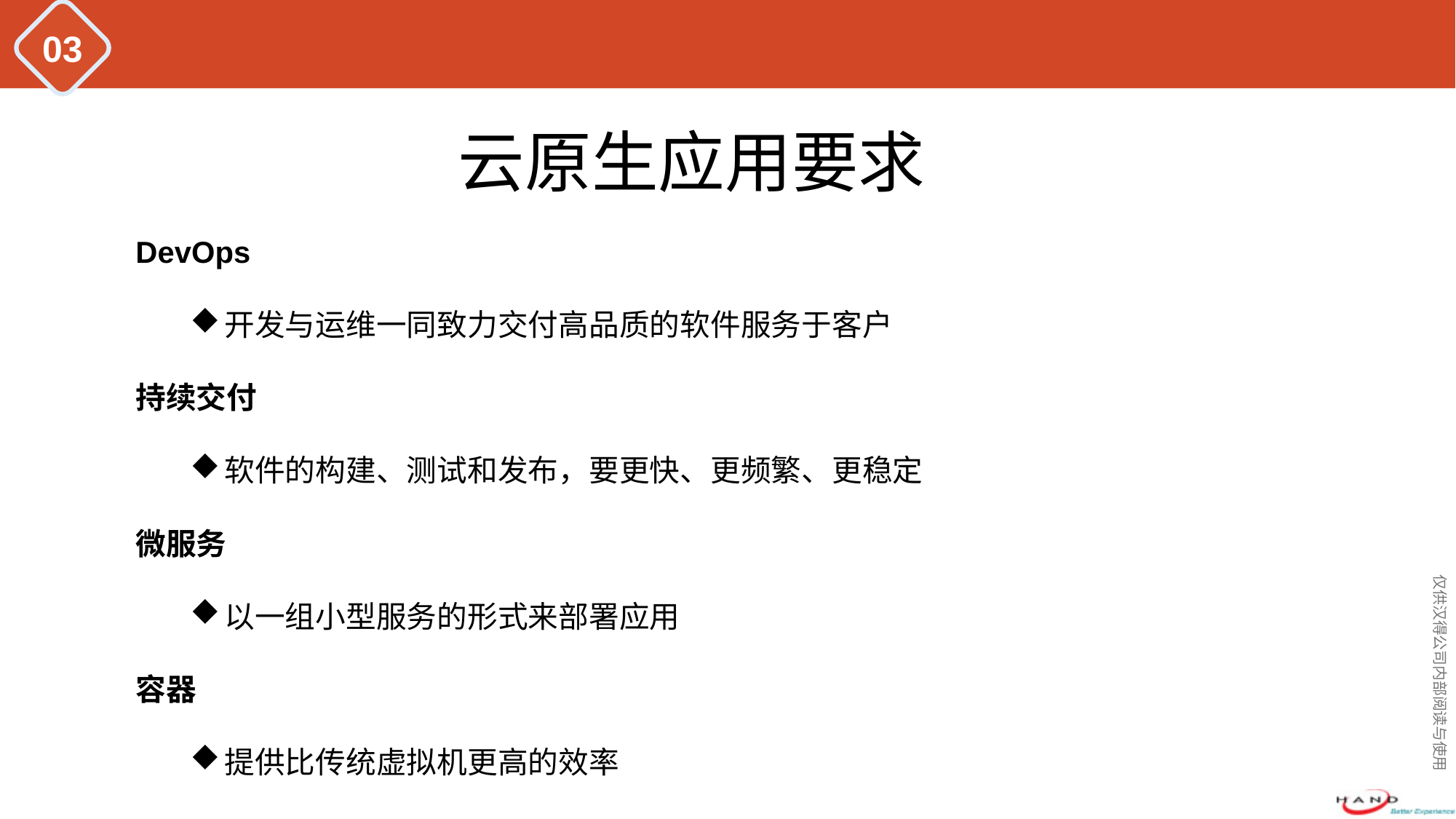

#

03
云原生应用要求
DevOps
开发与运维一同致力交付高品质的软件服务于客户
持续交付
软件的构建、测试和发布，要更快、更频繁、更稳定
微服务
以一组小型服务的形式来部署应用
容器
提供比传统虚拟机更高的效率